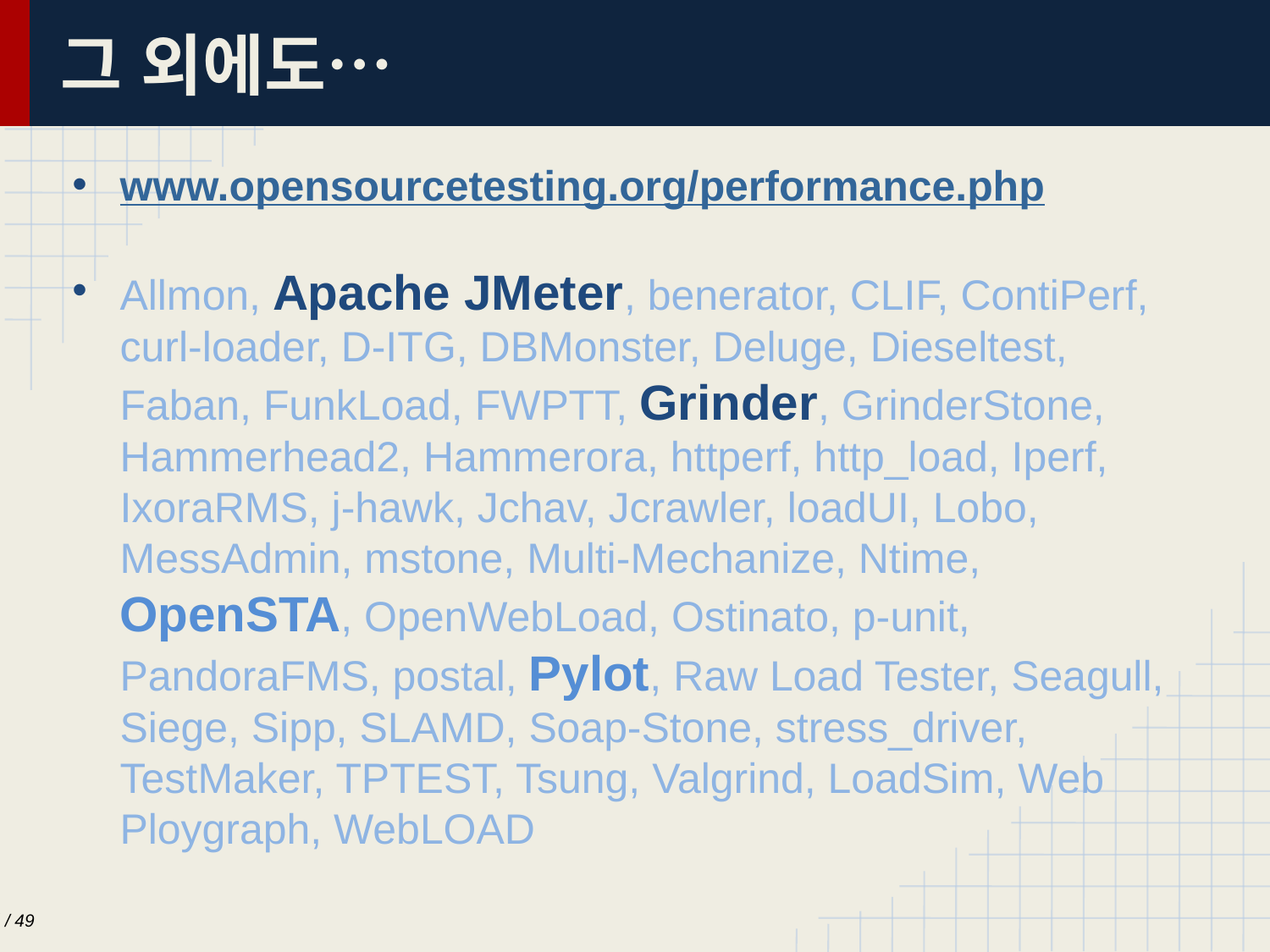

# 그 외에도…
www.opensourcetesting.org/performance.php

Allmon, Apache JMeter, benerator, CLIF, ContiPerf, curl-loader, D-ITG, DBMonster, Deluge, Dieseltest, Faban, FunkLoad, FWPTT, Grinder, GrinderStone, Hammerhead2, Hammerora, httperf, http_load, Iperf, IxoraRMS, j-hawk, Jchav, Jcrawler, loadUI, Lobo, MessAdmin, mstone, Multi-Mechanize, Ntime, OpenSTA, OpenWebLoad, Ostinato, p-unit, PandoraFMS, postal, Pylot, Raw Load Tester, Seagull, Siege, Sipp, SLAMD, Soap-Stone, stress_driver, TestMaker, TPTEST, Tsung, Valgrind, LoadSim, Web Ploygraph, WebLOAD